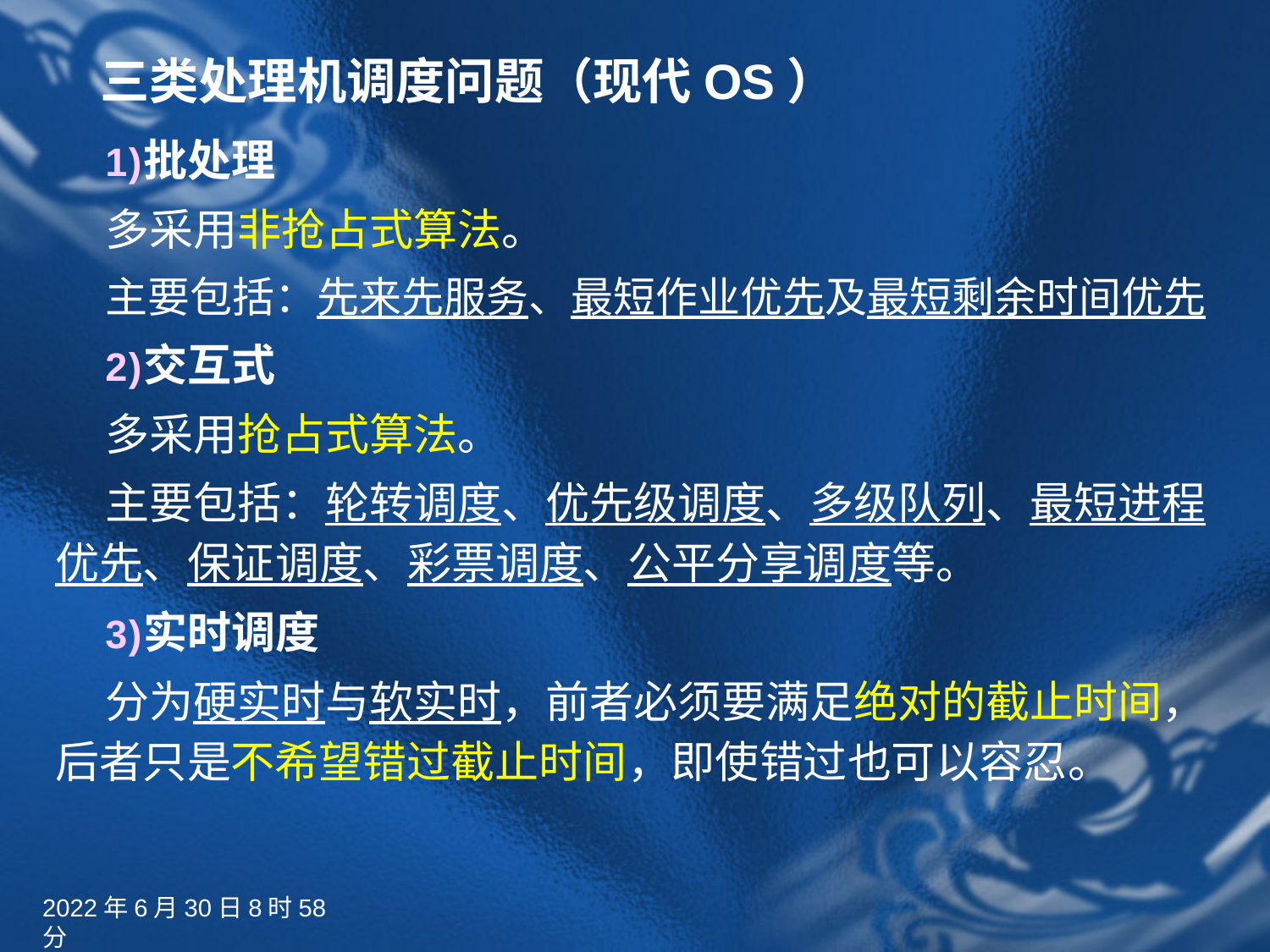

# 三类处理机调度问题（现代OS）
批处理
多采用非抢占式算法。
主要包括：先来先服务、最短作业优先及最短剩余时间优先
交互式
多采用抢占式算法。
主要包括：轮转调度、优先级调度、多级队列、最短进程优先、保证调度、彩票调度、公平分享调度等。
实时调度
分为硬实时与软实时，前者必须要满足绝对的截止时间，后者只是不希望错过截止时间，即使错过也可以容忍。
2022年6月30日8时58分